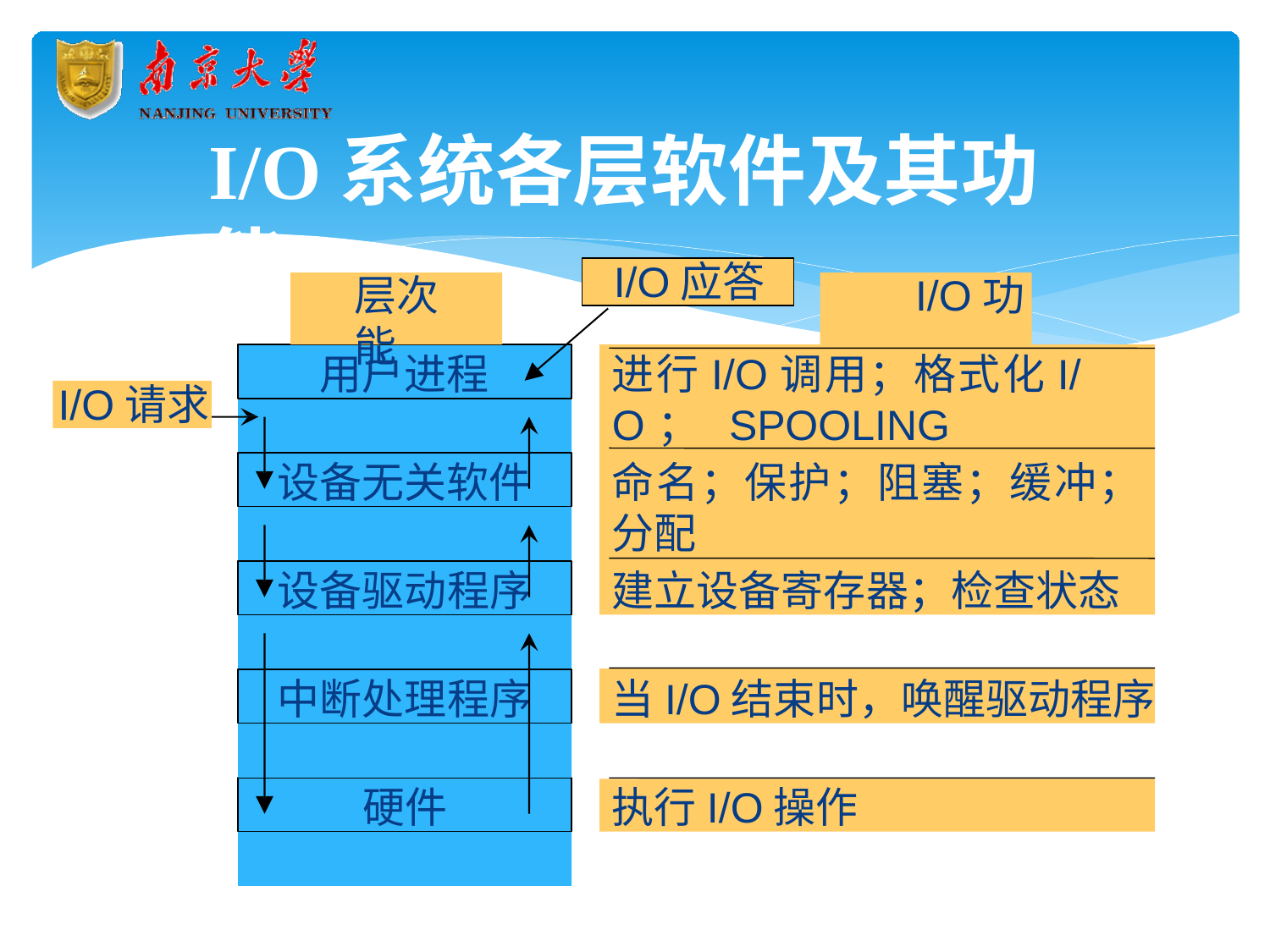

# I/O系统各层软件及其功能
I/O应答
层次	I/O功能

用户进程

进行I/O调用；格式化I/O；  SPOOLING

I/O请求

设备无关软件

命名；保护；阻塞；缓冲；
分配

建立设备寄存器；检查状态

设备驱动程序

当I/O结束时，唤醒驱动程序

中断处理程序

硬件

执行I/O操作